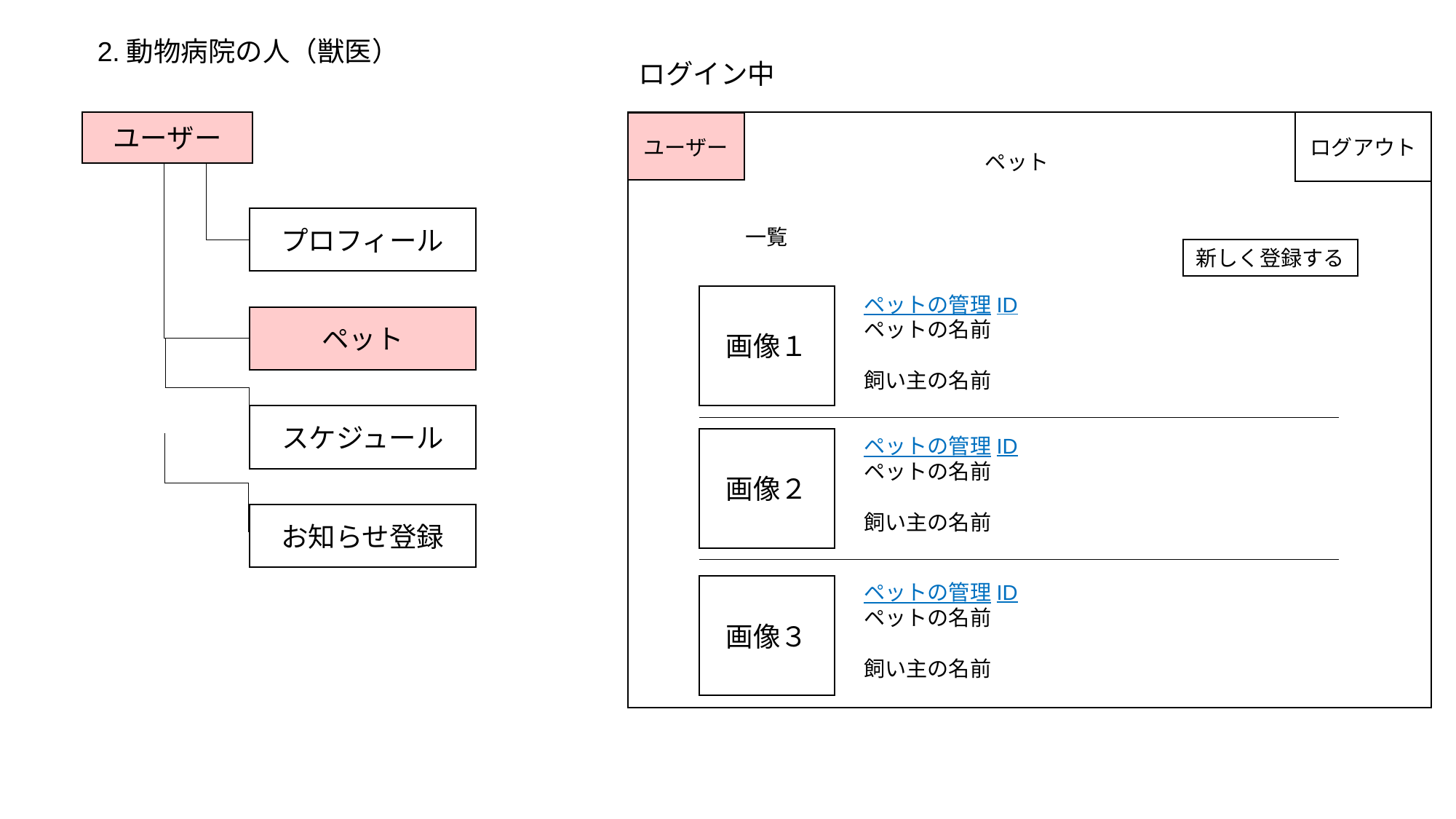

2.動物病院の人（獣医）
ログイン中
ユーザー

ログアウト
ユーザー
ペット
プロフィール
一覧
新しく登録する
画像１
ペットの管理ID
ペットの名前

飼い主の名前
ペット
スケジュール
ペットの管理ID
ペットの名前

飼い主の名前
画像２
お知らせ登録
ペットの管理ID
ペットの名前

飼い主の名前
画像３